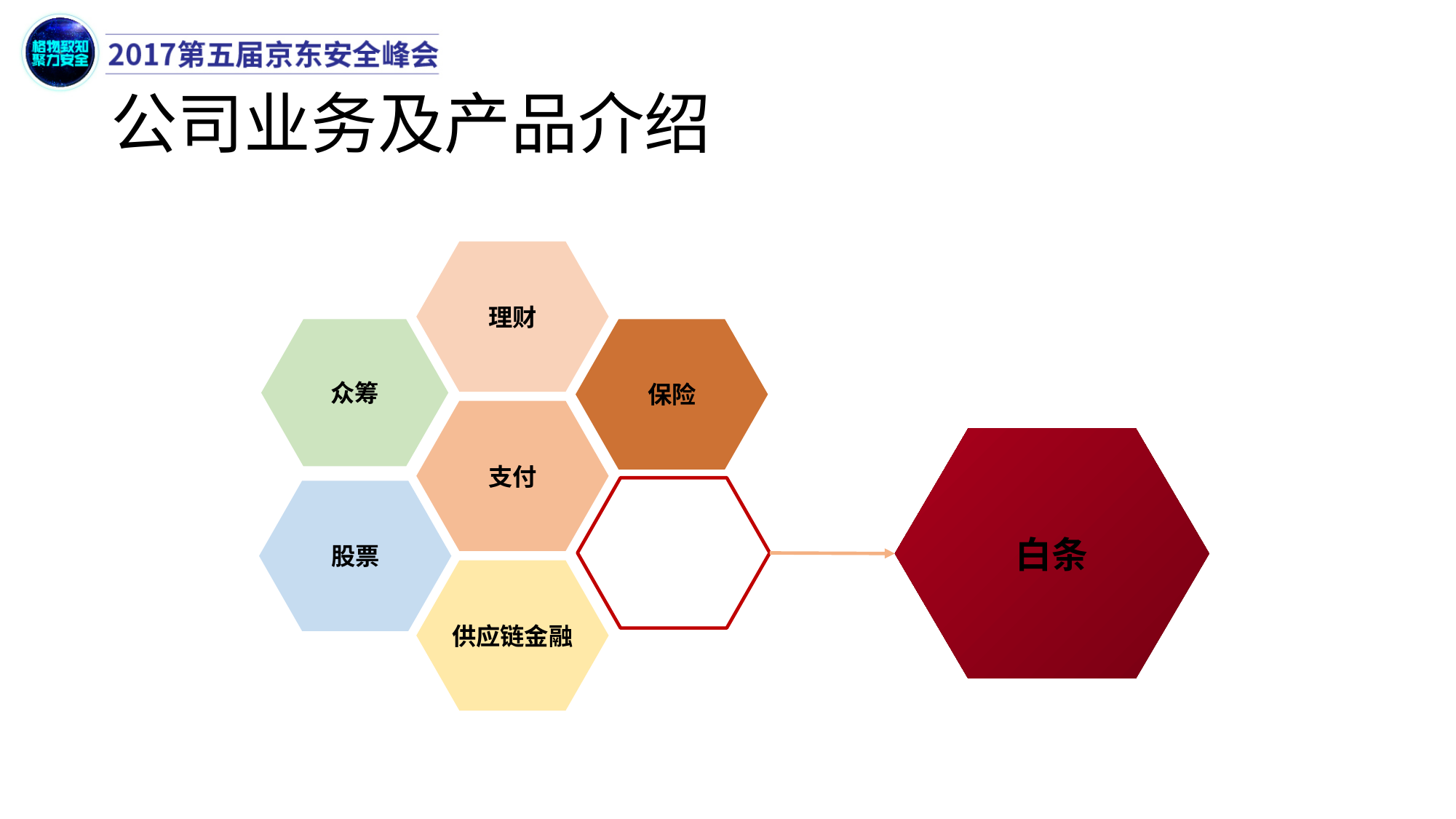

# 公司业务及产品介绍

理财
众筹
保险
支付
白条

股票
供应链金融